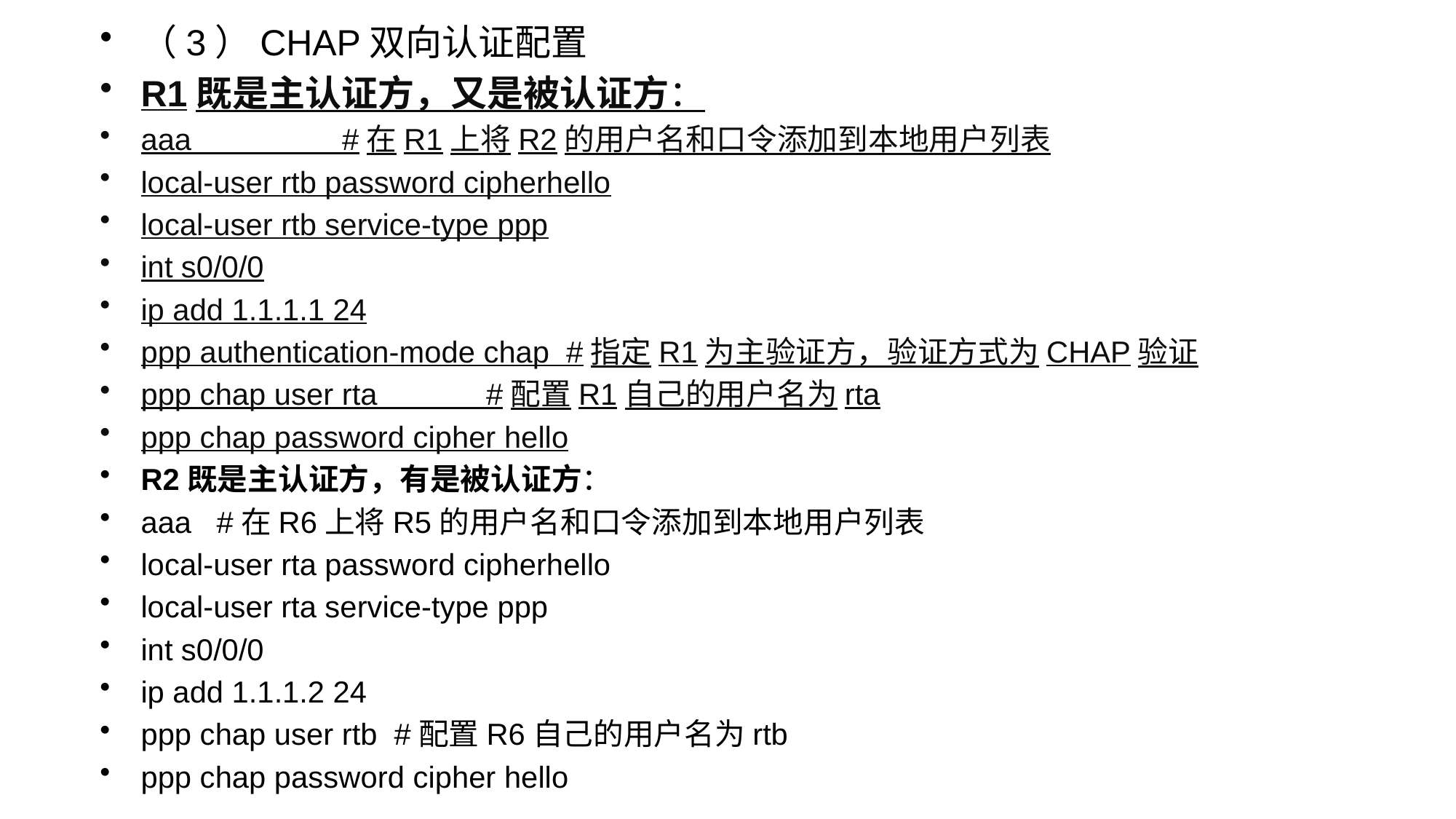

（3）CHAP双向认证配置
R1既是主认证方，又是被认证方：
aaa                  #在R1上将R2的用户名和口令添加到本地用户列表
local-user rtb password cipherhello
local-user rtb service-type ppp
int s0/0/0
ip add 1.1.1.1 24
ppp authentication-mode chap  #指定R1为主验证方，验证方式为CHAP验证
ppp chap user rta             #配置R1自己的用户名为rta
ppp chap password cipher hello
R2既是主认证方，有是被认证方：
aaa   #在R6上将R5的用户名和口令添加到本地用户列表
local-user rta password cipherhello
local-user rta service-type ppp
int s0/0/0
ip add 1.1.1.2 24
ppp chap user rtb  #配置R6自己的用户名为rtb
ppp chap password cipher hello